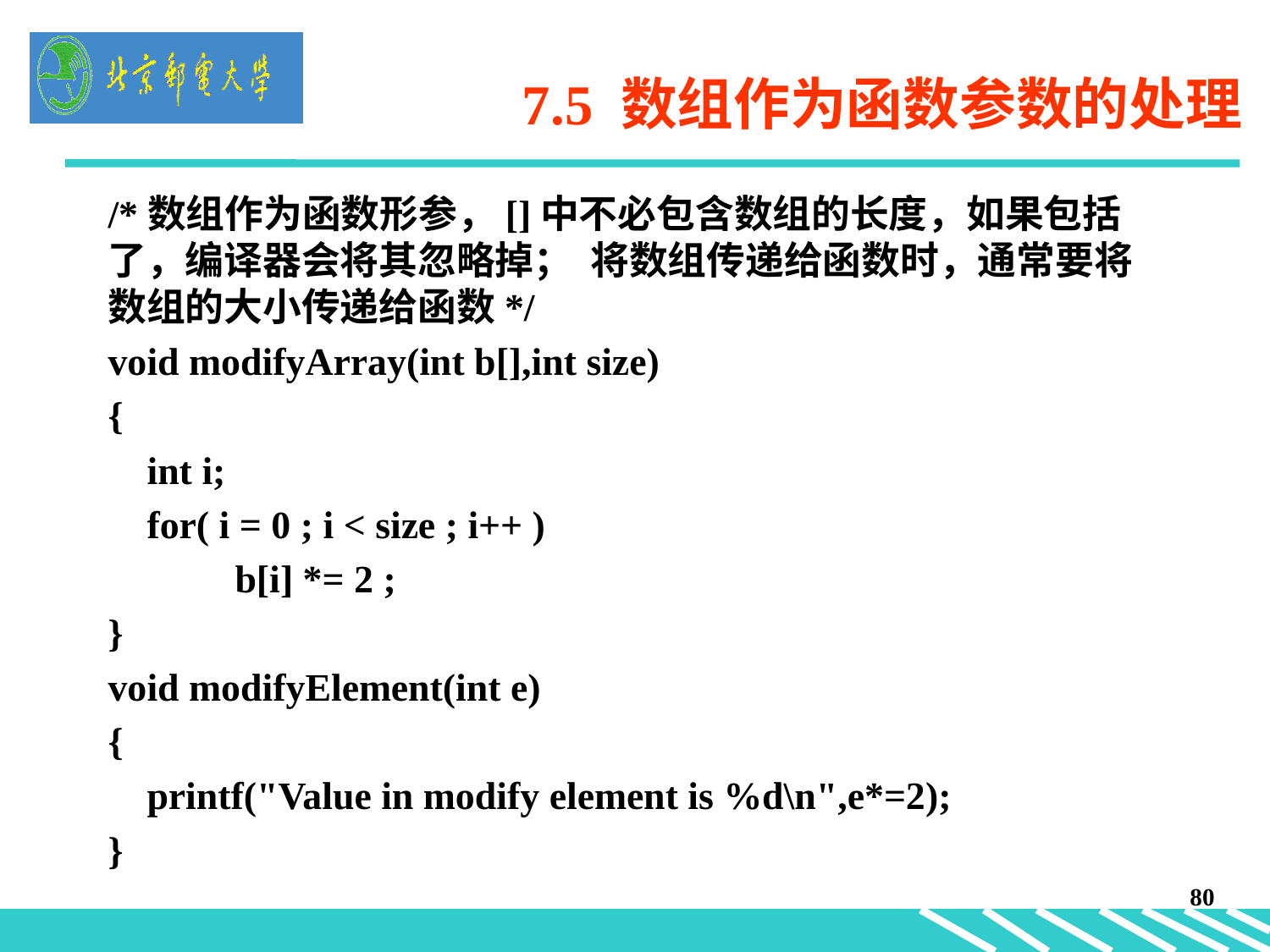

7.5 数组作为函数参数的处理
/*数组作为函数形参，[]中不必包含数组的长度，如果包括了，编译器会将其忽略掉；  将数组传递给函数时，通常要将数组的大小传递给函数*/
void modifyArray(int b[],int size)
{
    int i;
    for( i = 0 ; i < size ; i++ )
    	b[i] *= 2 ;
}
void modifyElement(int e)
{
    printf("Value in modify element is %d\n",e*=2);
}
80